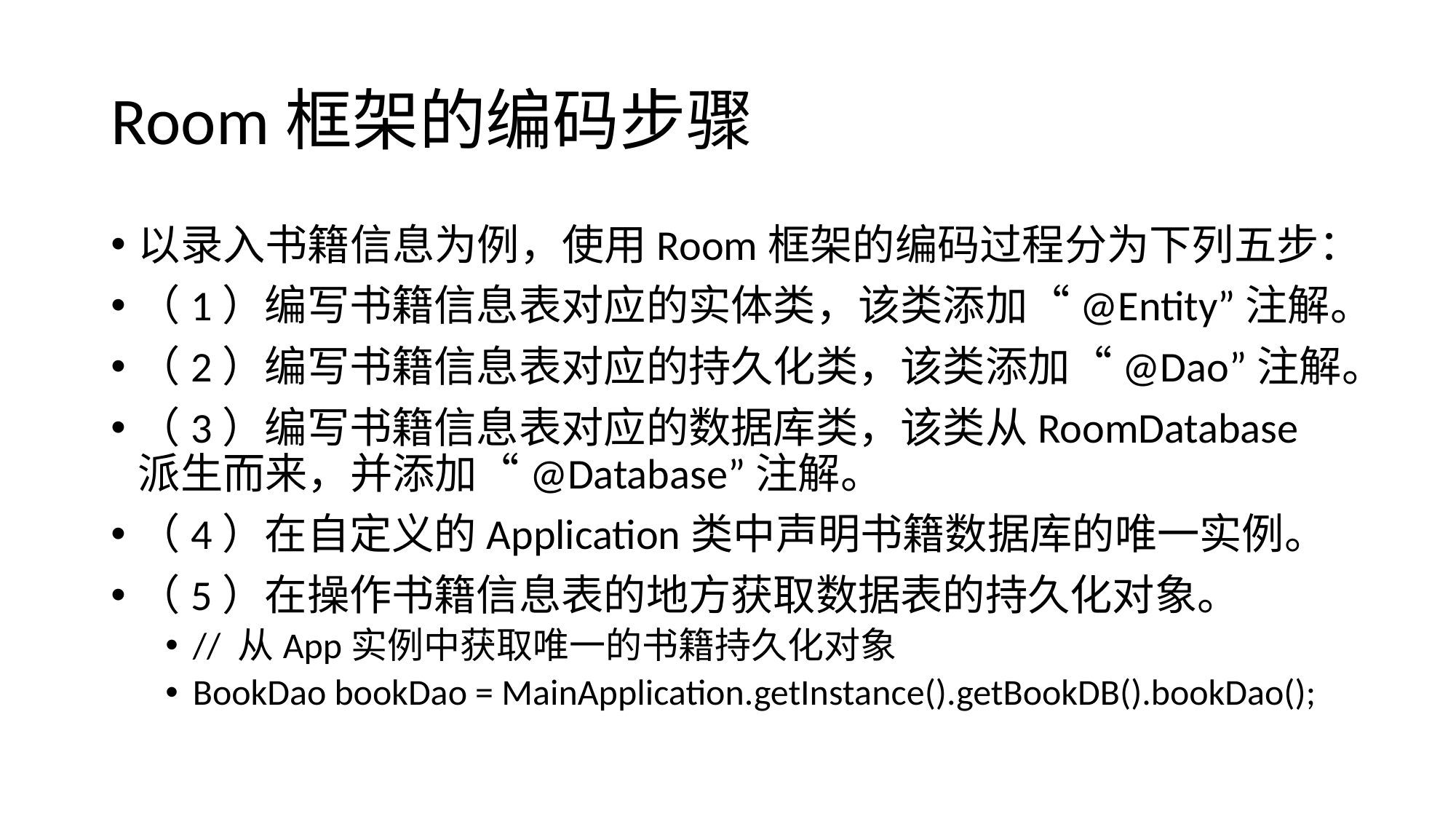

# Room框架的编码步骤
以录入书籍信息为例，使用Room框架的编码过程分为下列五步：
（1）编写书籍信息表对应的实体类，该类添加“@Entity”注解。
（2）编写书籍信息表对应的持久化类，该类添加“@Dao”注解。
（3）编写书籍信息表对应的数据库类，该类从RoomDatabase派生而来，并添加“@Database”注解。
（4）在自定义的Application类中声明书籍数据库的唯一实例。
（5）在操作书籍信息表的地方获取数据表的持久化对象。
// 从App实例中获取唯一的书籍持久化对象
BookDao bookDao = MainApplication.getInstance().getBookDB().bookDao();